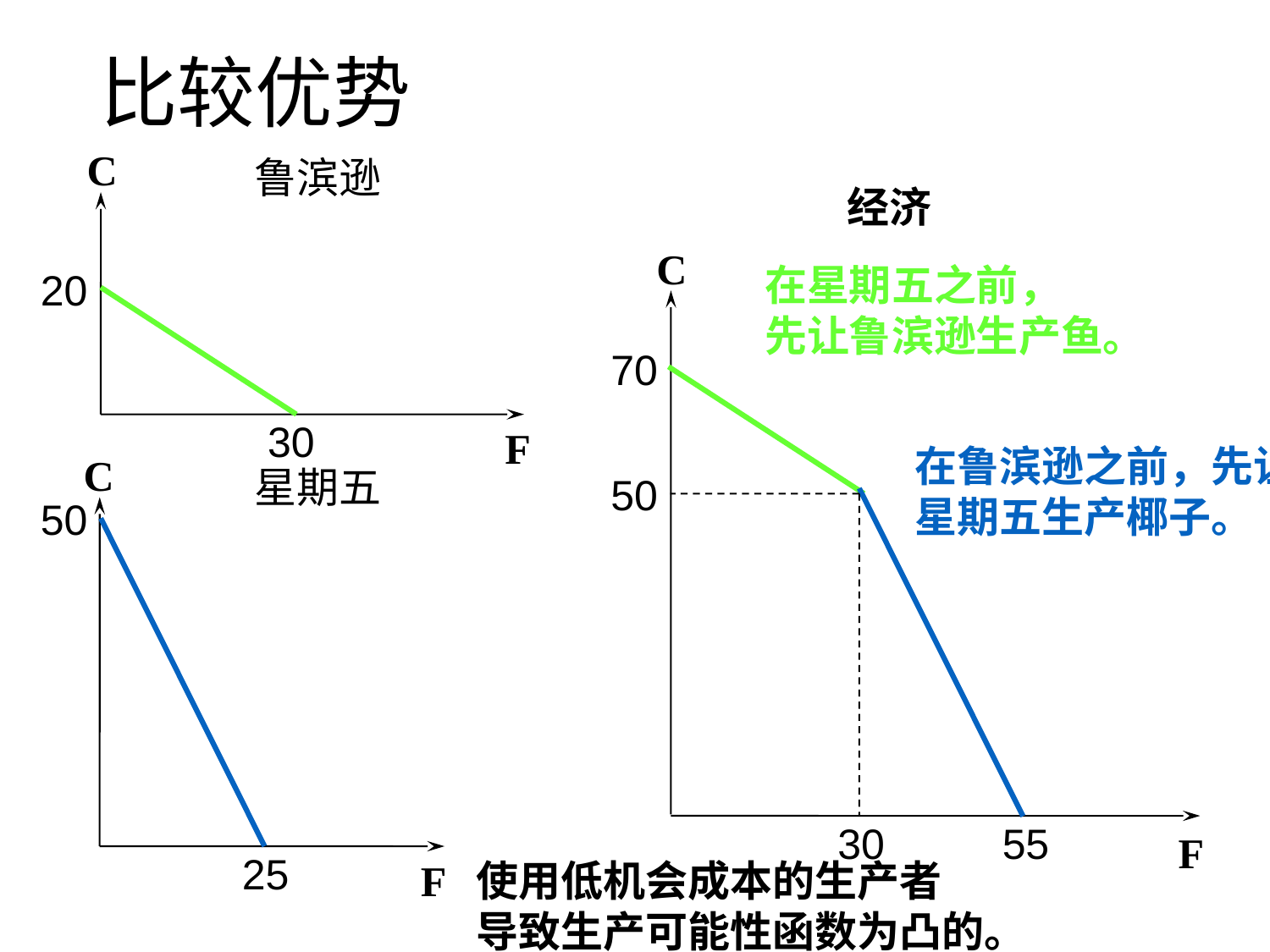

# 比较优势
C
鲁滨逊
经济

C
在星期五之前，
先让鲁滨逊生产鱼。

20

70

30

F
在鲁滨逊之前，先让
星期五生产椰子。
C
星期五
50
50

30
55

F
25

使用低机会成本的生产者
导致生产可能性函数为凸的。
F